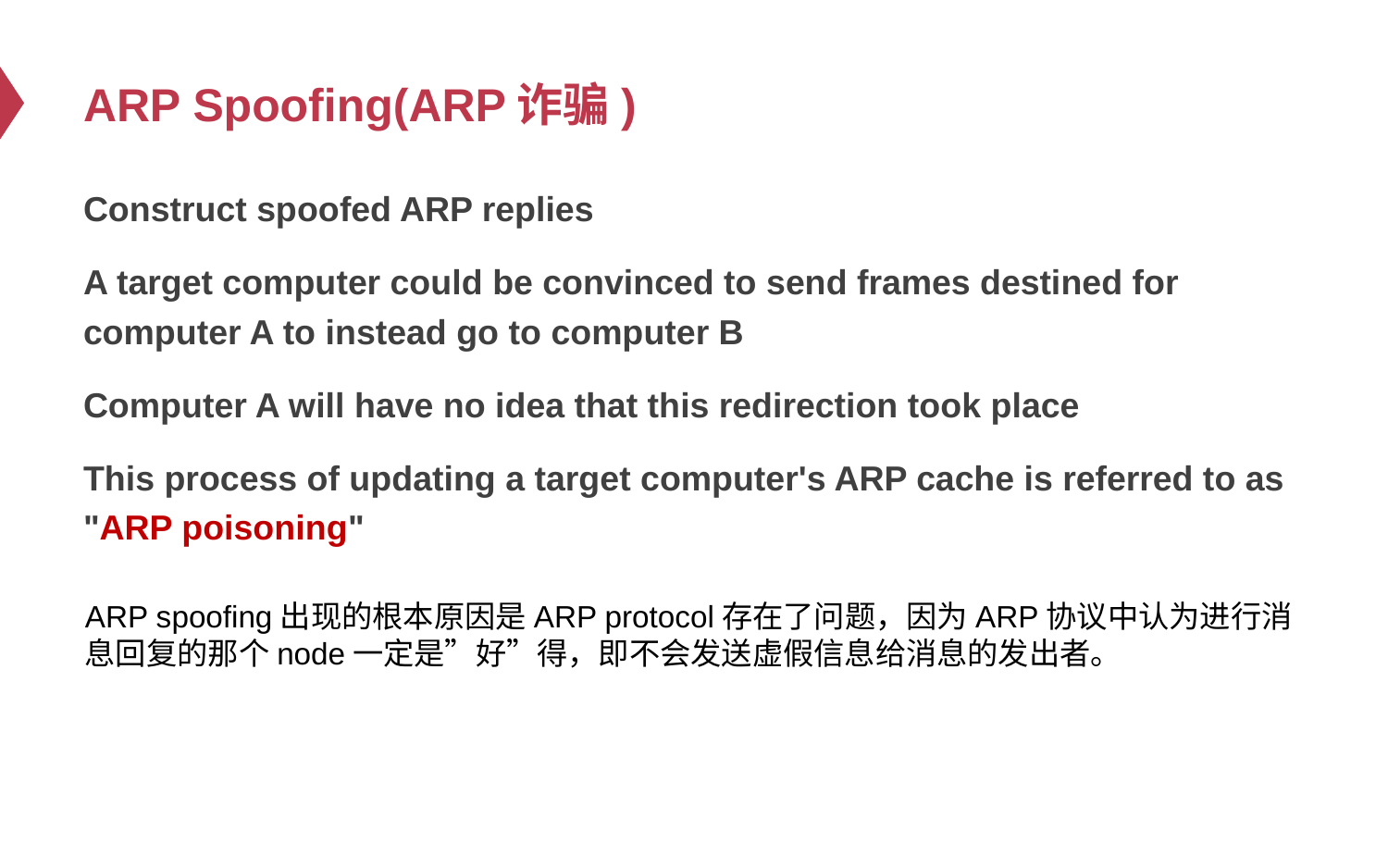

# ARP Spoofing(ARP诈骗)
Construct spoofed ARP replies
A target computer could be convinced to send frames destined for computer A to instead go to computer B
Computer A will have no idea that this redirection took place
This process of updating a target computer's ARP cache is referred to as "ARP poisoning"
ARP spoofing出现的根本原因是ARP protocol存在了问题，因为ARP协议中认为进行消息回复的那个node一定是”好”得，即不会发送虚假信息给消息的发出者。
25